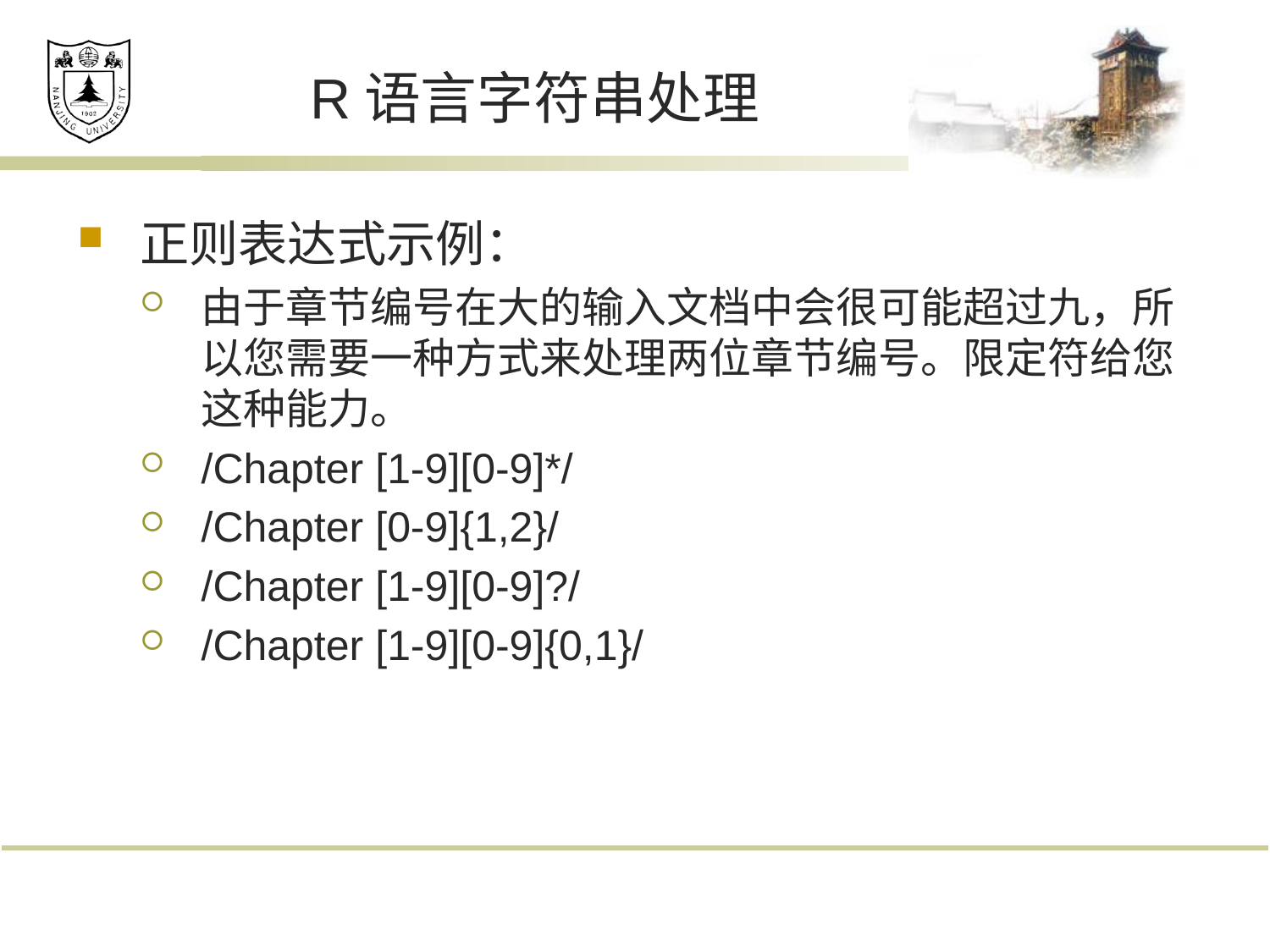

# R语言字符串处理
正则表达式示例：
由于章节编号在大的输入文档中会很可能超过九，所以您需要一种方式来处理两位章节编号。限定符给您这种能力。
/Chapter [1-9][0-9]*/
/Chapter [0-9]{1,2}/
/Chapter [1-9][0-9]?/
/Chapter [1-9][0-9]{0,1}/